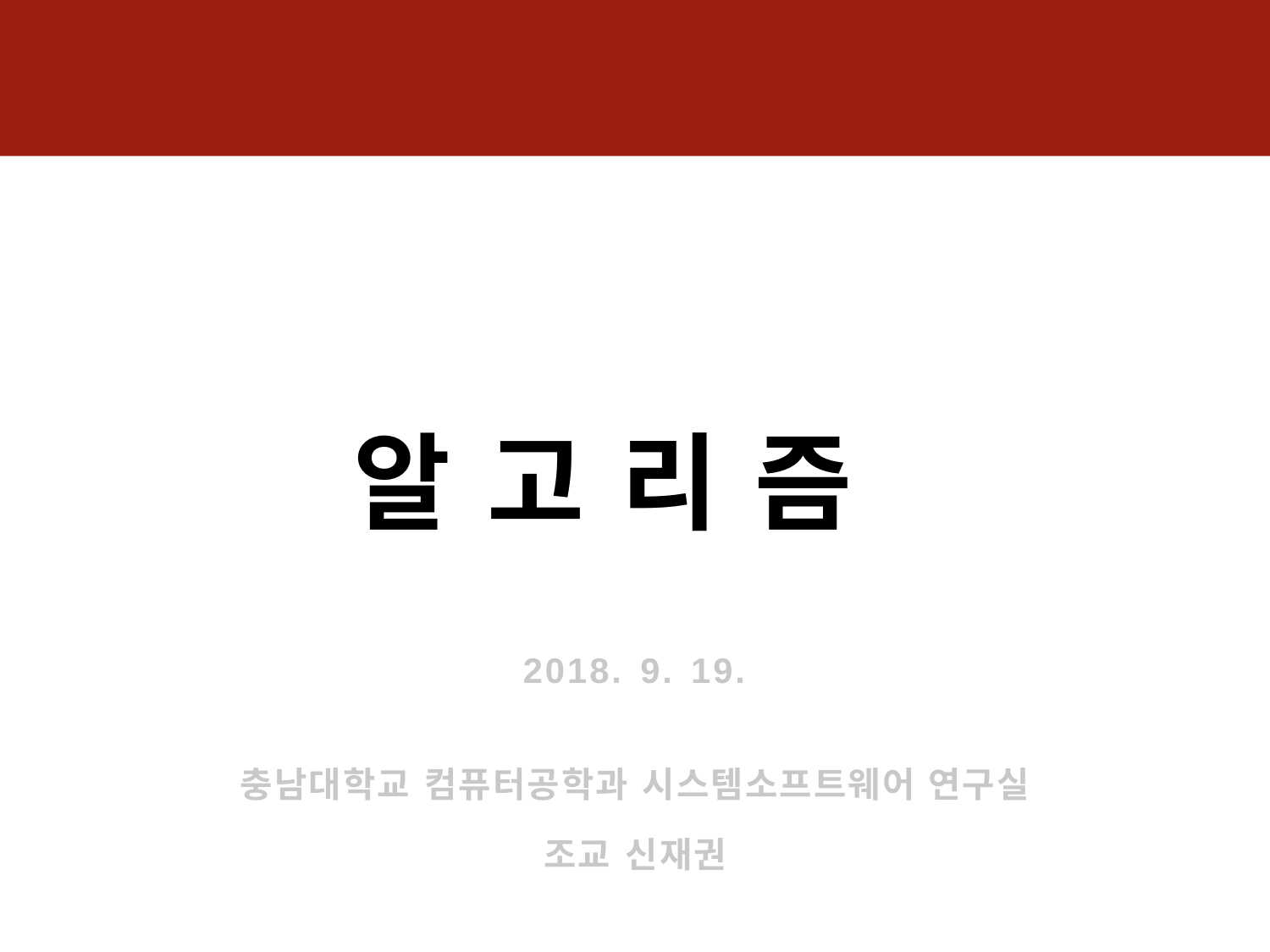

알 고 리 즘
2018.  9.  19.

충남대학교 컴퓨터공학과 시스템소프트웨어 연구실
조교 신재권